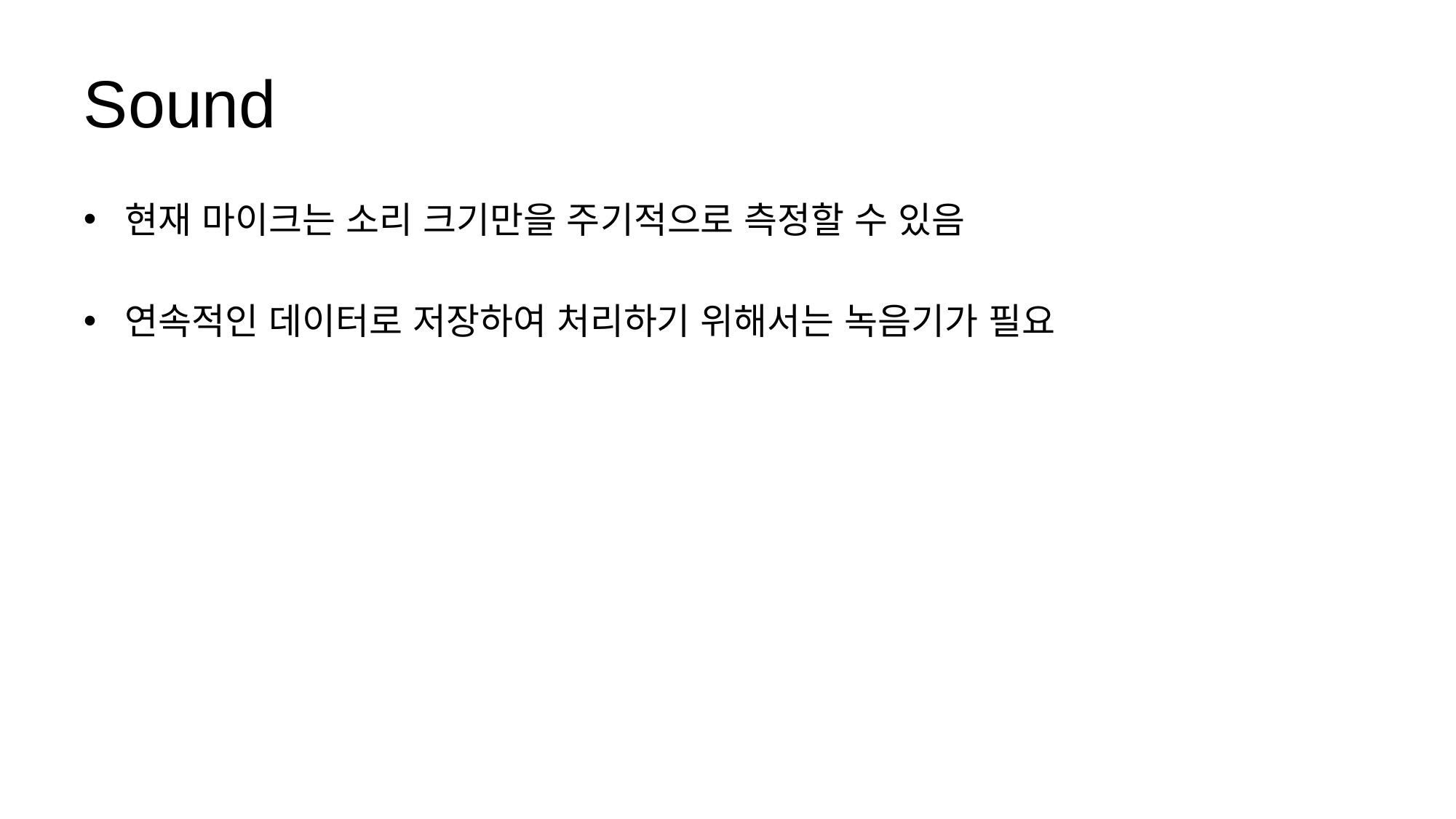

# Sound
현재 마이크는 소리 크기만을 주기적으로 측정할 수 있음

연속적인 데이터로 저장하여 처리하기 위해서는 녹음기가 필요